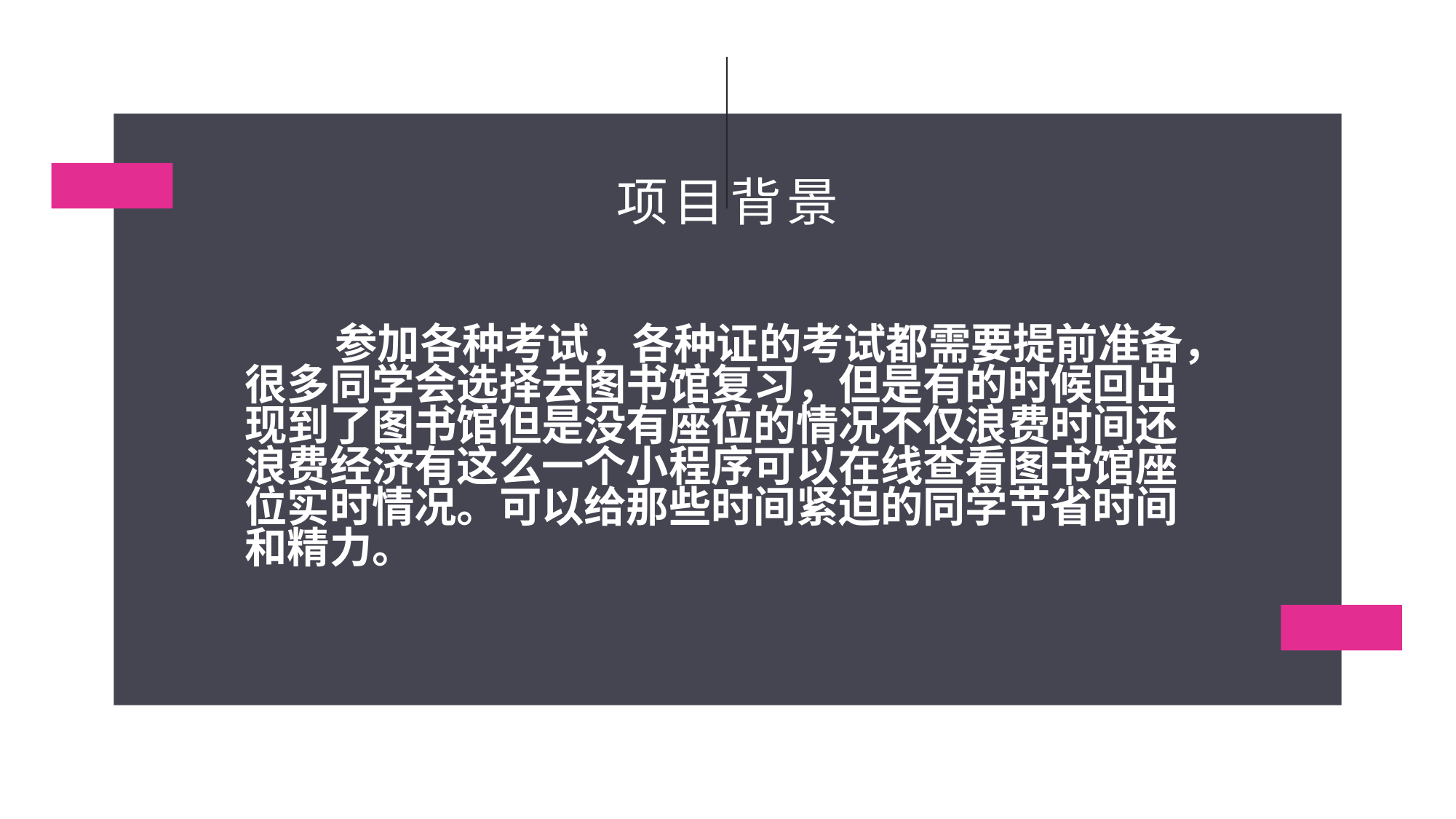

# 项目背景
     参加各种考试，各种证的考试都需要提前准备，很多同学会选择去图书馆复习，但是有的时候回出现到了图书馆但是没有座位的情况不仅浪费时间还浪费经济有这么一个小程序可以在线查看图书馆座位实时情况。可以给那些时间紧迫的同学节省时间和精力。